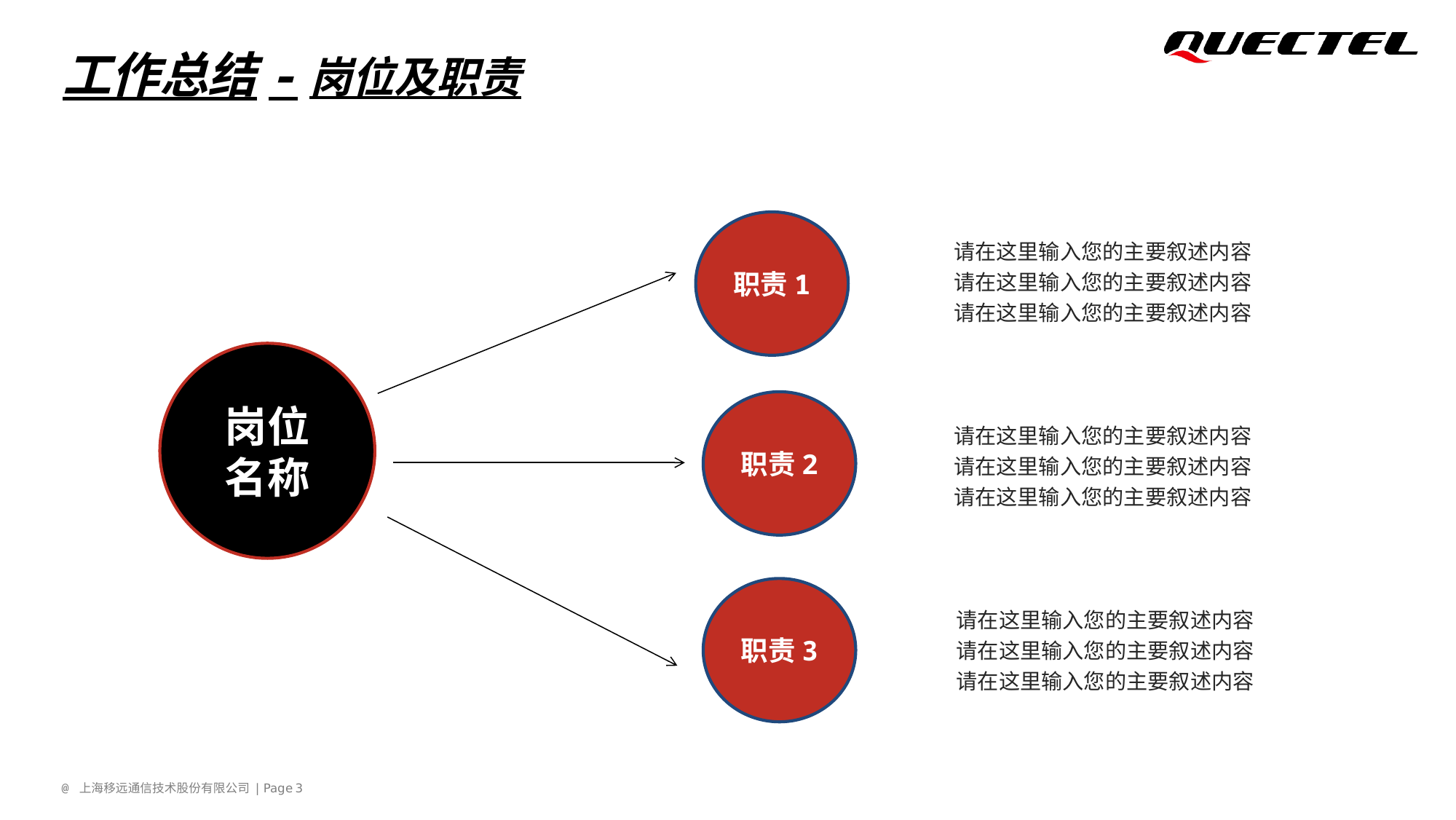

工作总结-岗位及职责
职责1
请在这里输入您的主要叙述内容
请在这里输入您的主要叙述内容
请在这里输入您的主要叙述内容
岗位
名称
职责2
请在这里输入您的主要叙述内容
请在这里输入您的主要叙述内容
请在这里输入您的主要叙述内容
职责3
请在这里输入您的主要叙述内容
请在这里输入您的主要叙述内容
请在这里输入您的主要叙述内容